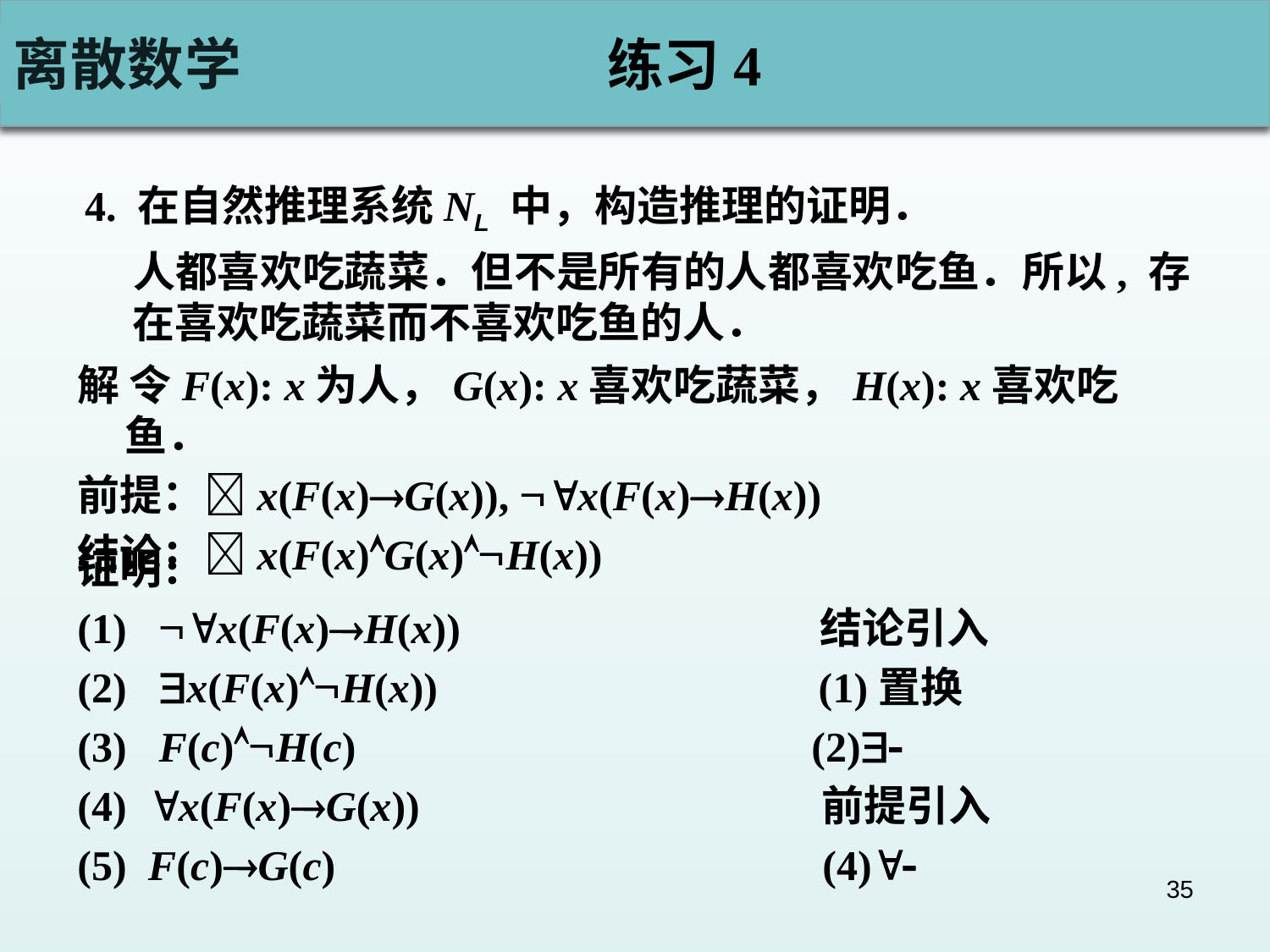

# 练习4
4. 在自然推理系统NL 中，构造推理的证明．
    人都喜欢吃蔬菜．但不是所有的人都喜欢吃鱼．所以, 存在喜欢吃蔬菜而不喜欢吃鱼的人．
解 令F(x): x为人，G(x): x喜欢吃蔬菜，H(x): x喜欢吃鱼．
前提：∀x(F(x)→G(x)), ¬∀x(F(x)→H(x))
结论：∃x(F(x)∧G(x)∧¬H(x))
证明：
(1)   ¬∀x(F(x)→H(x))                                 结论引入
(2)   ∃x(F(x)∧¬H(x))                                    (1)置换
(3)   F(c)∧¬H(c)                                           (2)∃−
(4)  ∀x(F(x)→G(x))                                     前提引入
(5)  F(c)→G(c)                                              (4)∀−
35